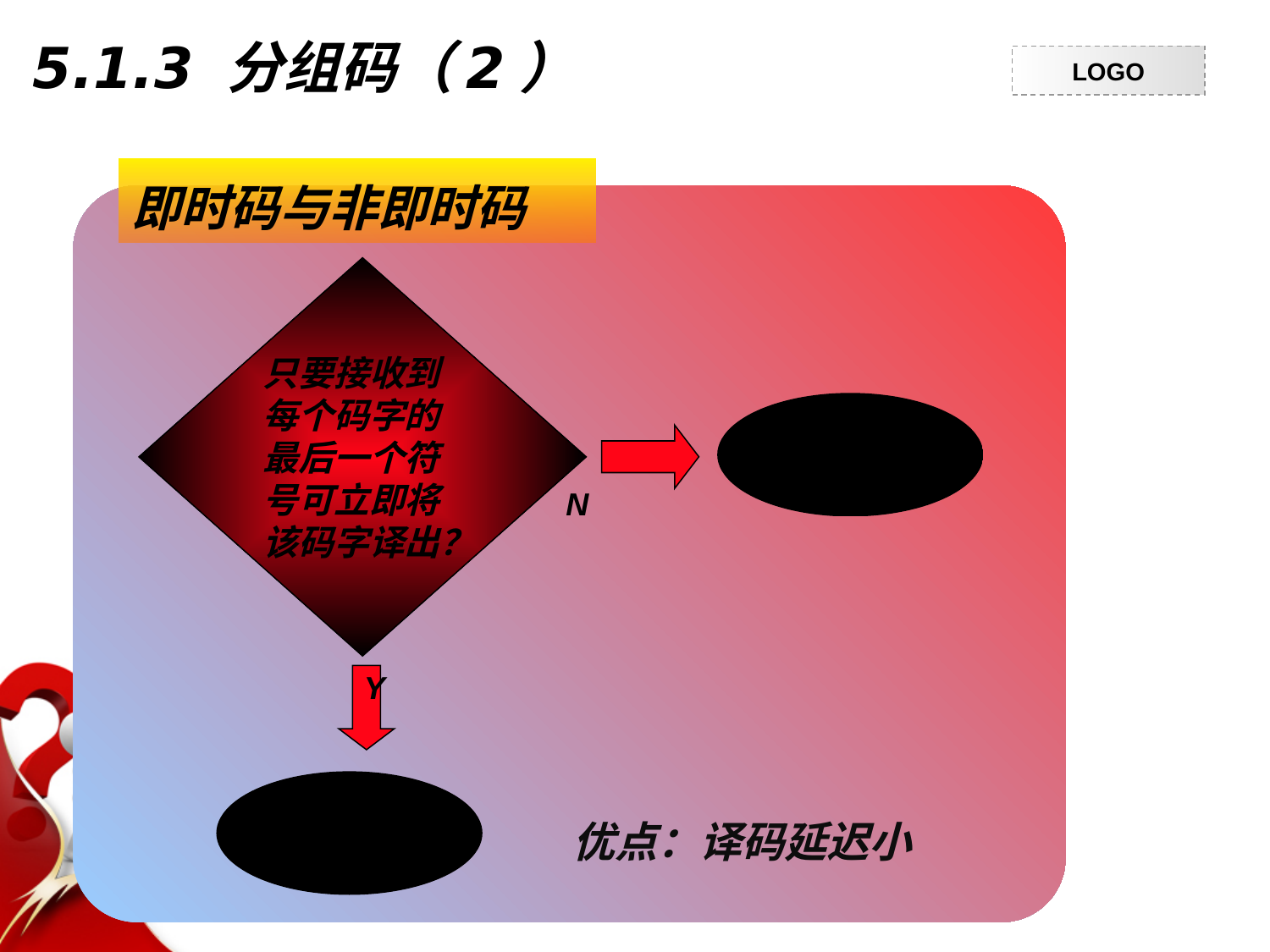

5.1.3 分组码（2）
即时码与非即时码

只要接收到
每个码字的
最后一个符
号可立即将
该码字译出？

非即时码

N
Y

即时码
优点：译码延迟小